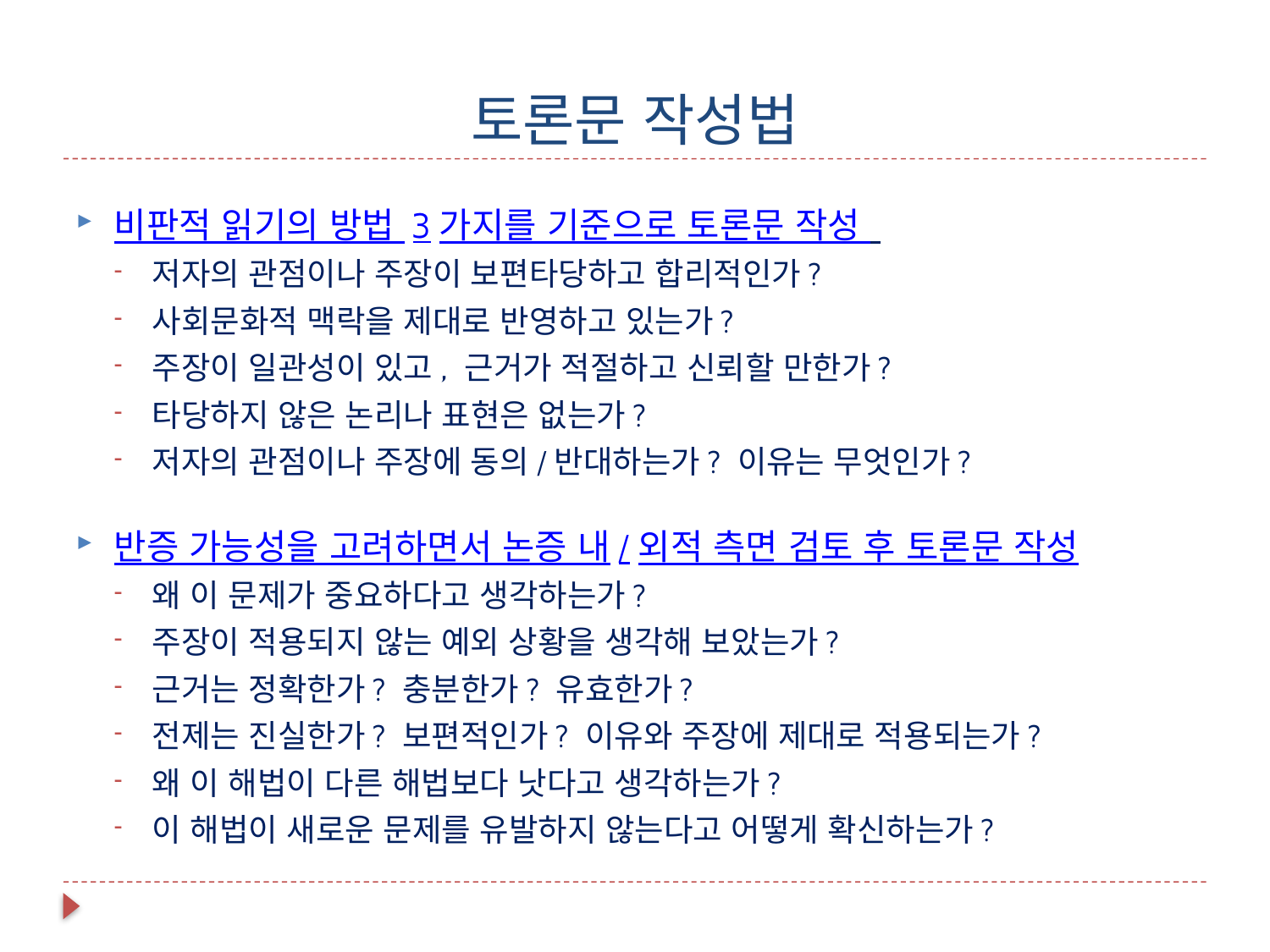

# 토론문 작성법

비판적 읽기의 방법 3가지를 기준으로 토론문 작성
저자의 관점이나 주장이 보편타당하고 합리적인가?
사회문화적 맥락을 제대로 반영하고 있는가?
주장이 일관성이 있고, 근거가 적절하고 신뢰할 만한가?
타당하지 않은 논리나 표현은 없는가?
저자의 관점이나 주장에 동의/반대하는가? 이유는 무엇인가?

반증 가능성을 고려하면서 논증 내/외적 측면 검토 후 토론문 작성
왜 이 문제가 중요하다고 생각하는가?
주장이 적용되지 않는 예외 상황을 생각해 보았는가?
근거는 정확한가? 충분한가? 유효한가?
전제는 진실한가? 보편적인가? 이유와 주장에 제대로 적용되는가?
왜 이 해법이 다른 해법보다 낫다고 생각하는가?
이 해법이 새로운 문제를 유발하지 않는다고 어떻게 확신하는가?